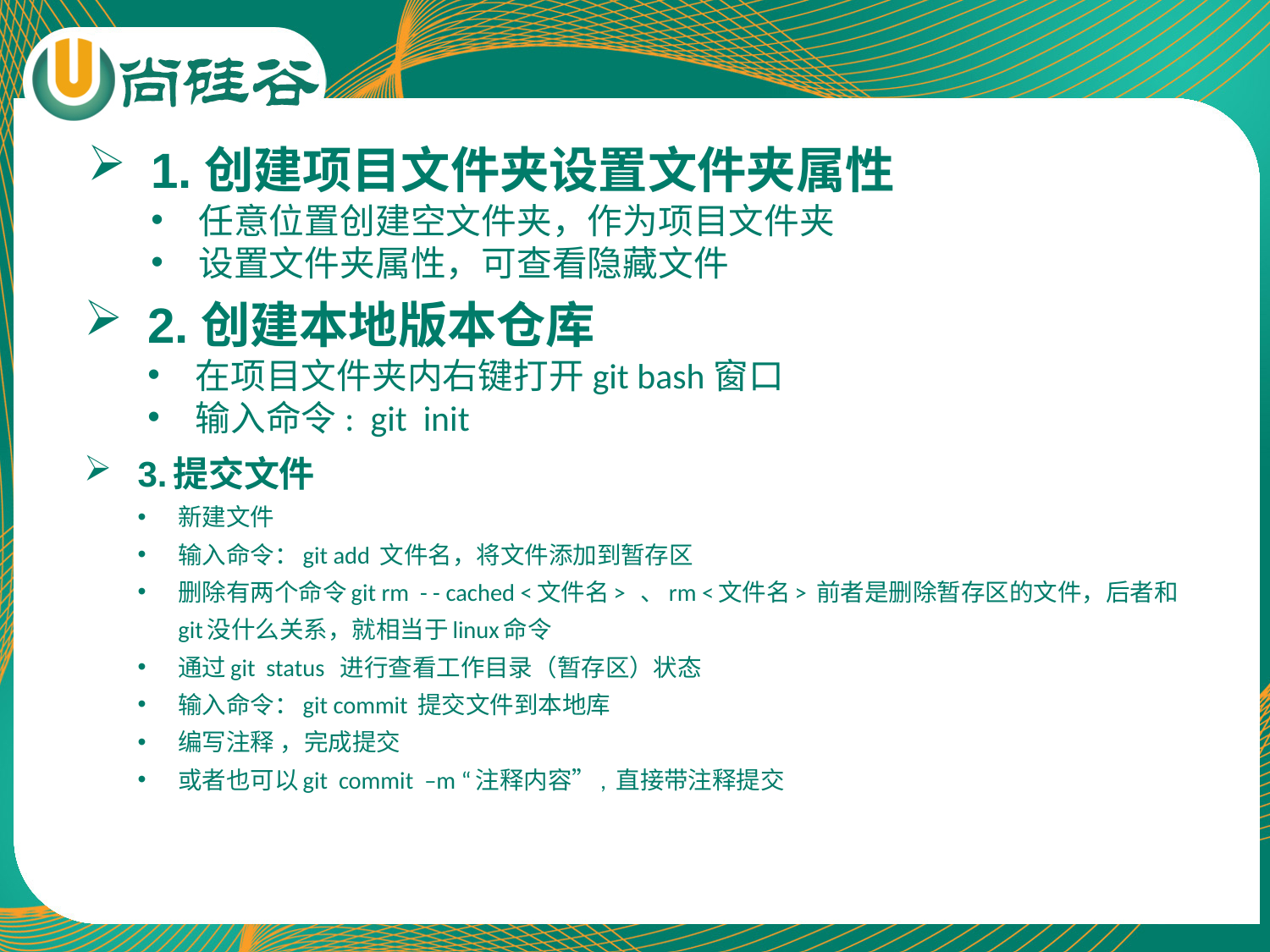

1.创建项目文件夹设置文件夹属性
任意位置创建空文件夹，作为项目文件夹
设置文件夹属性，可查看隐藏文件
2.创建本地版本仓库
在项目文件夹内右键打开git bash窗口
输入命令:  git  init
3.提交文件
新建文件
输入命令：git add 文件名，将文件添加到暂存区
删除有两个命令git rm  - - cached <文件名>  、rm <文件名> 前者是删除暂存区的文件，后者和git没什么关系，就相当于linux命令
通过git  status  进行查看工作目录（暂存区）状态
输入命令：git commit 提交文件到本地库
编写注释 ，完成提交
或者也可以git  commit  –m “注释内容”, 直接带注释提交